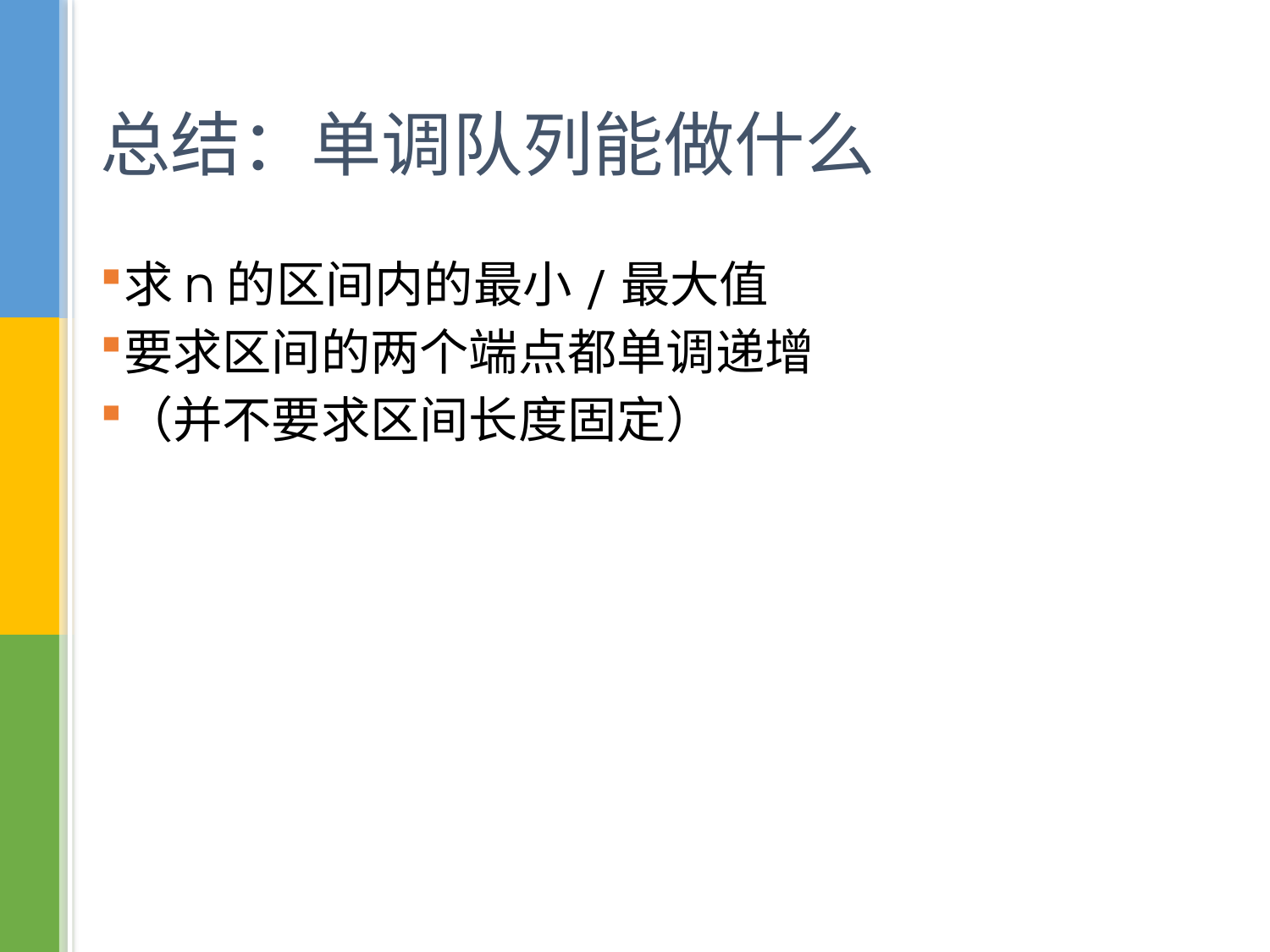

# 总结：单调队列能做什么
求n的区间内的最小/最大值
要求区间的两个端点都单调递增
（并不要求区间长度固定）